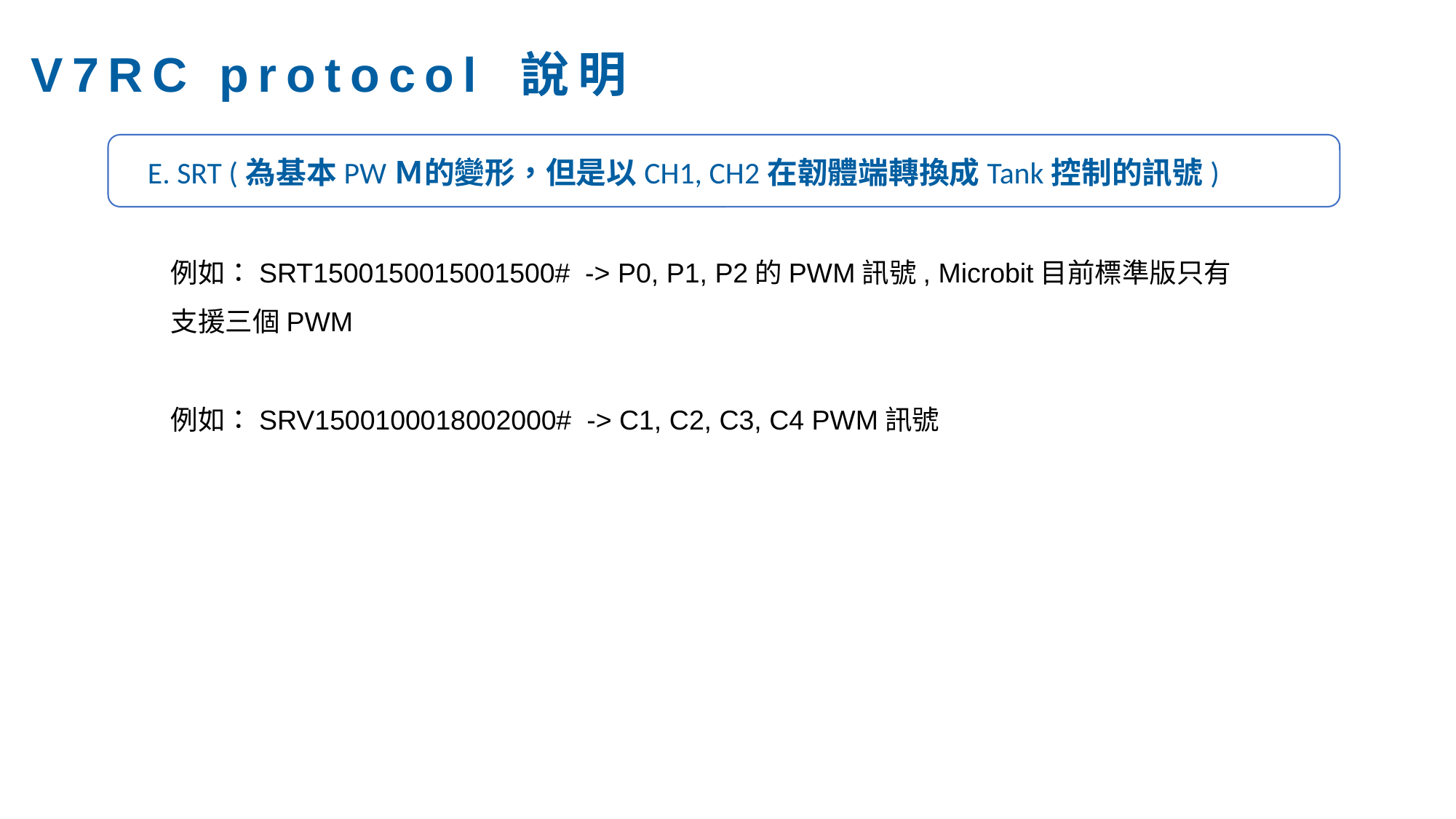

V7RC protocol 說明

E. SRT (為基本PWＭ的變形，但是以CH1, CH2在韌體端轉換成Tank控制的訊號)
例如：SRT1500150015001500#  -> P0, P1, P2的PWM訊號, Microbit目前標準版只有支援三個PWM

例如：SRV1500100018002000#  -> C1, C2, C3, C4 PWM訊號